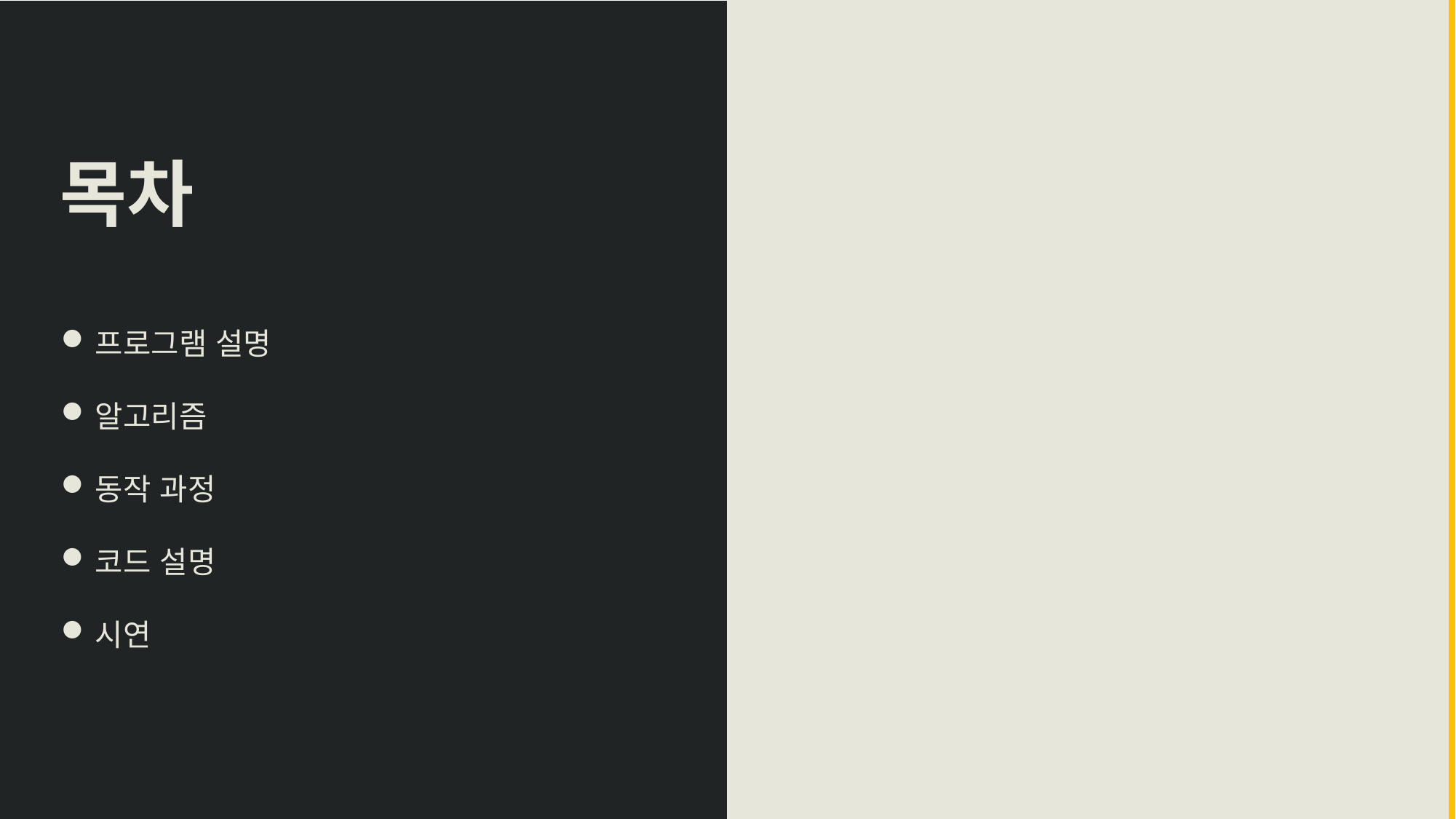

목차
프로그램 설명

알고리즘

동작 과정

코드 설명

시연